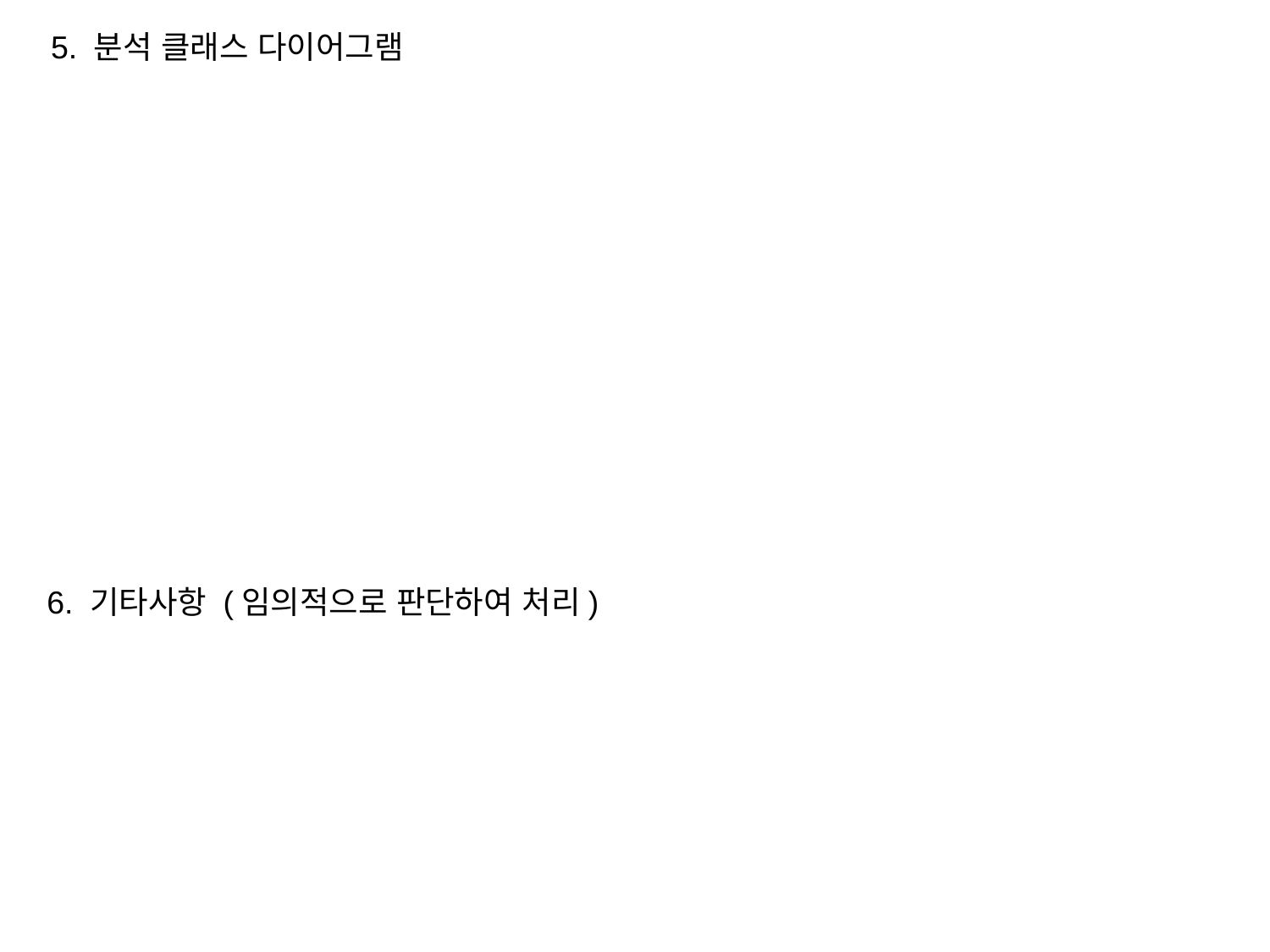

5. 분석 클래스 다이어그램
6. 기타사항 (임의적으로 판단하여 처리)